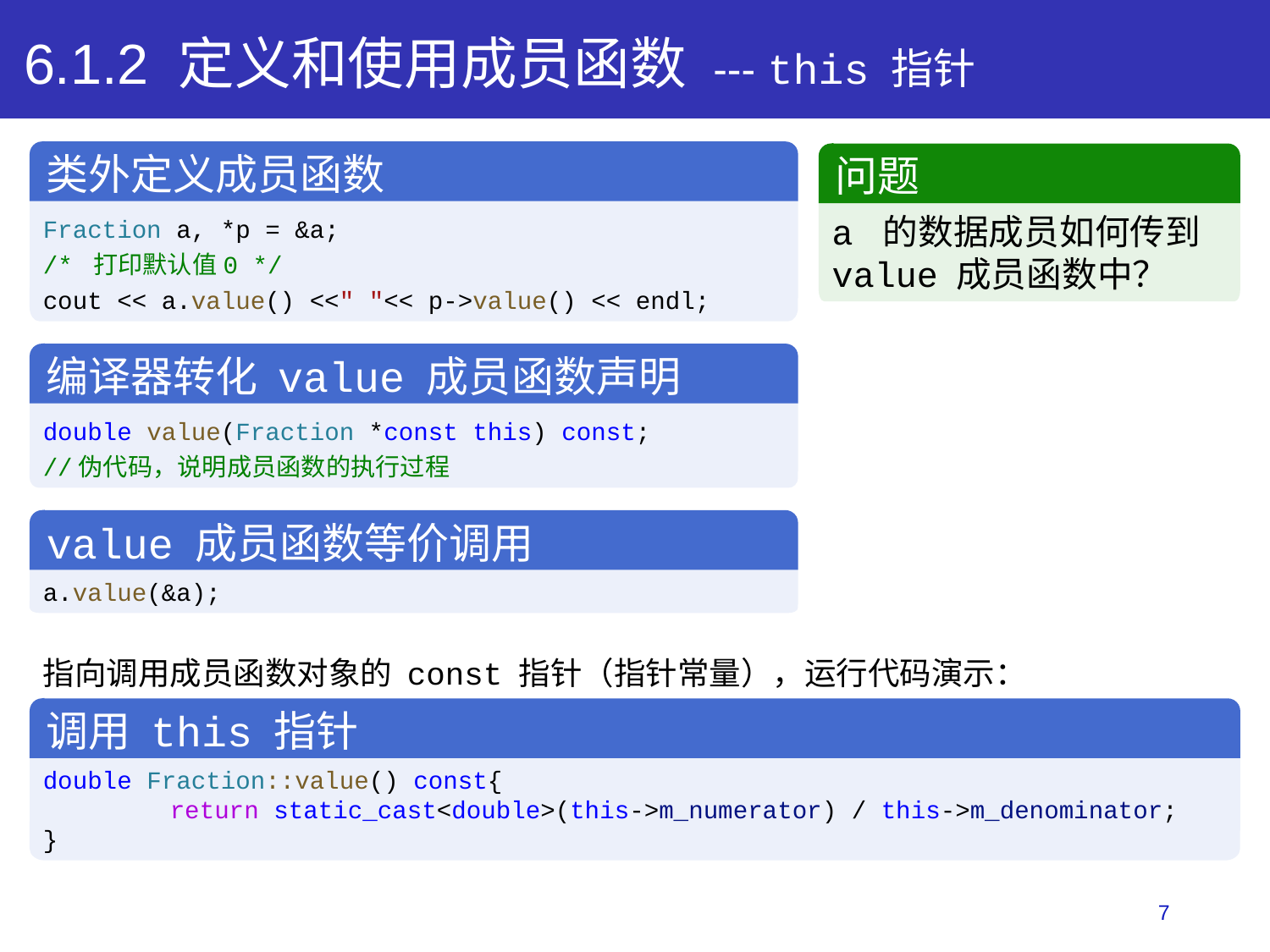

6.1.2 定义和使用成员函数 --- this 指针
类外定义成员函数

Fraction a, *p = &a;
/* 打印默认值0 */
cout << a.value() <<" "<< p->value() << endl;
问题
a 的数据成员如何传到 value 成员函数中？
编译器转化 value 成员函数声明

double value(Fraction *const this) const;
//伪代码，说明成员函数的执行过程
value 成员函数等价调用

a.value(&a);
指向调用成员函数对象的 const 指针（指针常量），运行代码演示：
调用 this 指针

double Fraction::value() const{
	return static_cast<double>(this->m_numerator) / this->m_denominator;
}
7